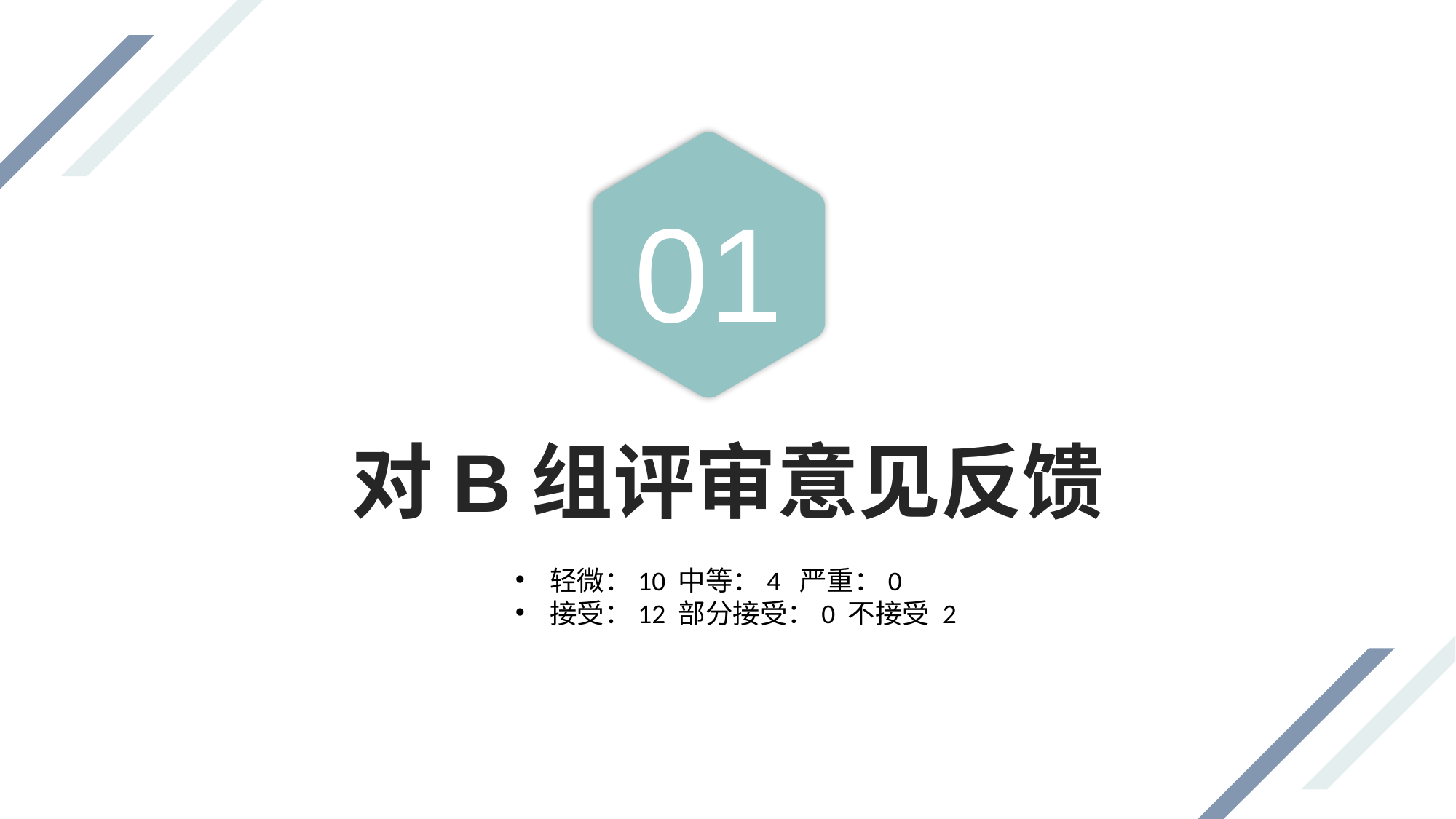

01
对B组评审意见反馈

轻微：10 中等：4  严重：0
接受：12 部分接受：0 不接受 2